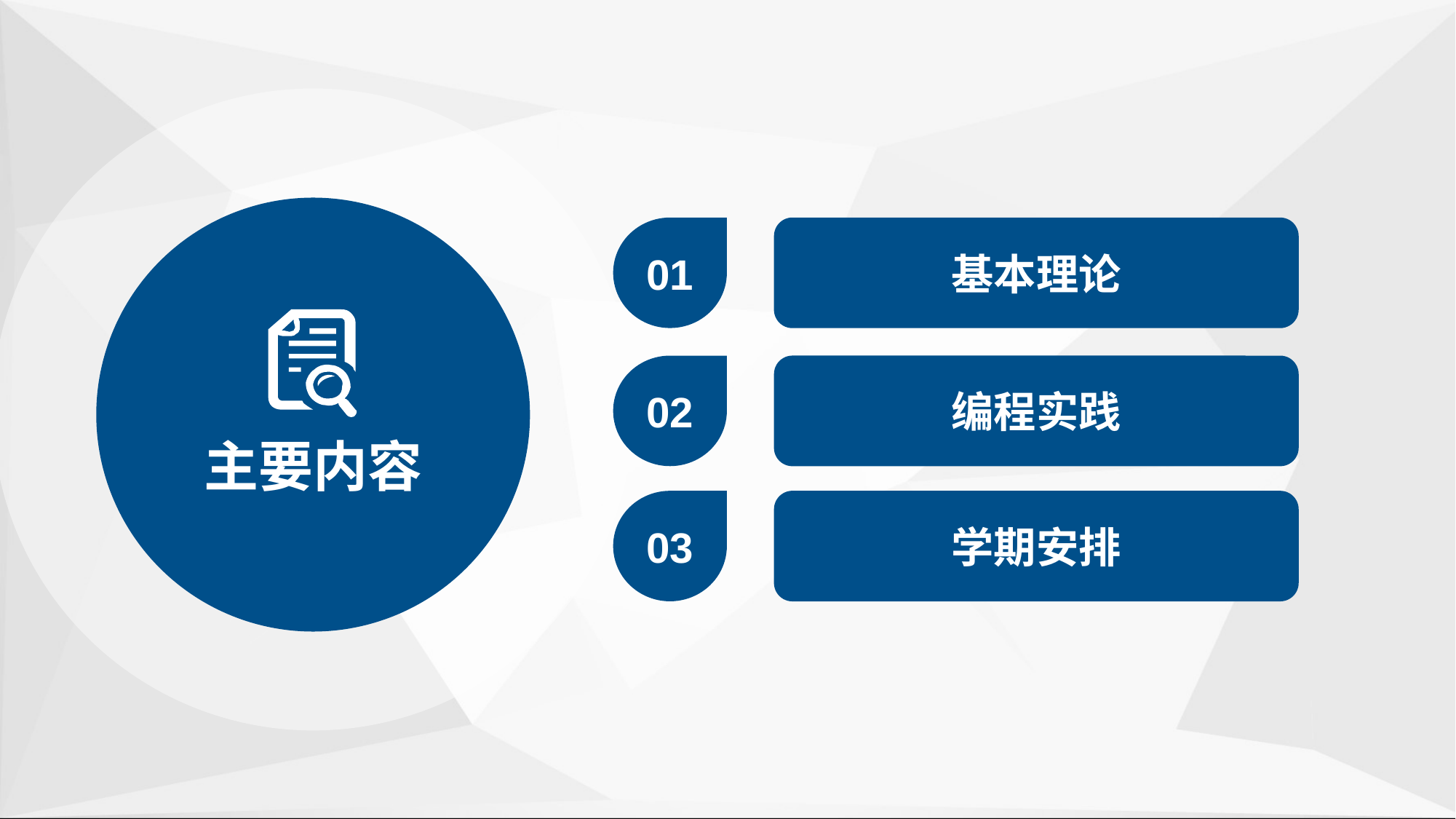

主要内容
01
基本理论

02
编程实践
03
学期安排